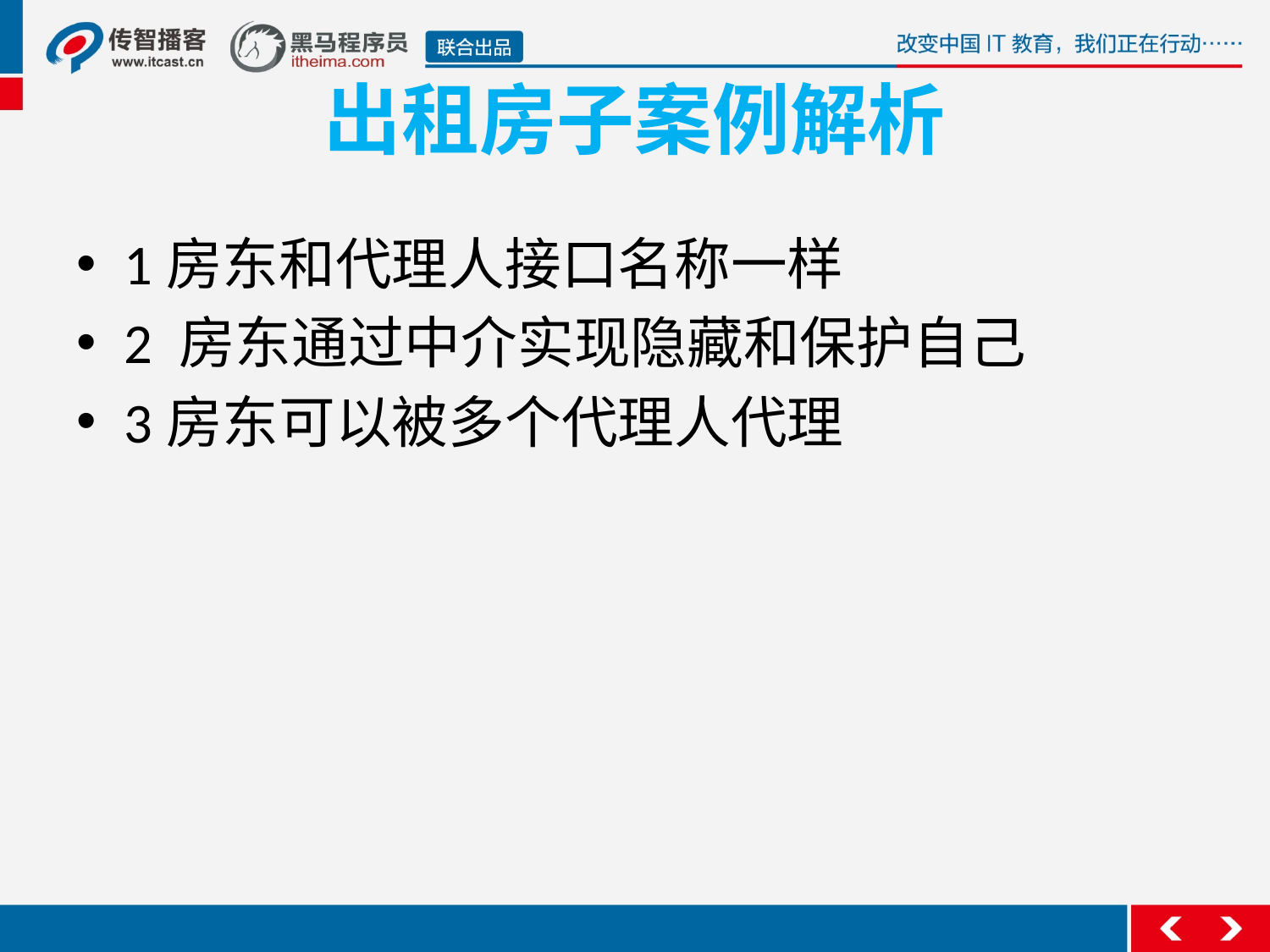

# 出租房子案例解析
1房东和代理人接口名称一样
2 房东通过中介实现隐藏和保护自己
3房东可以被多个代理人代理